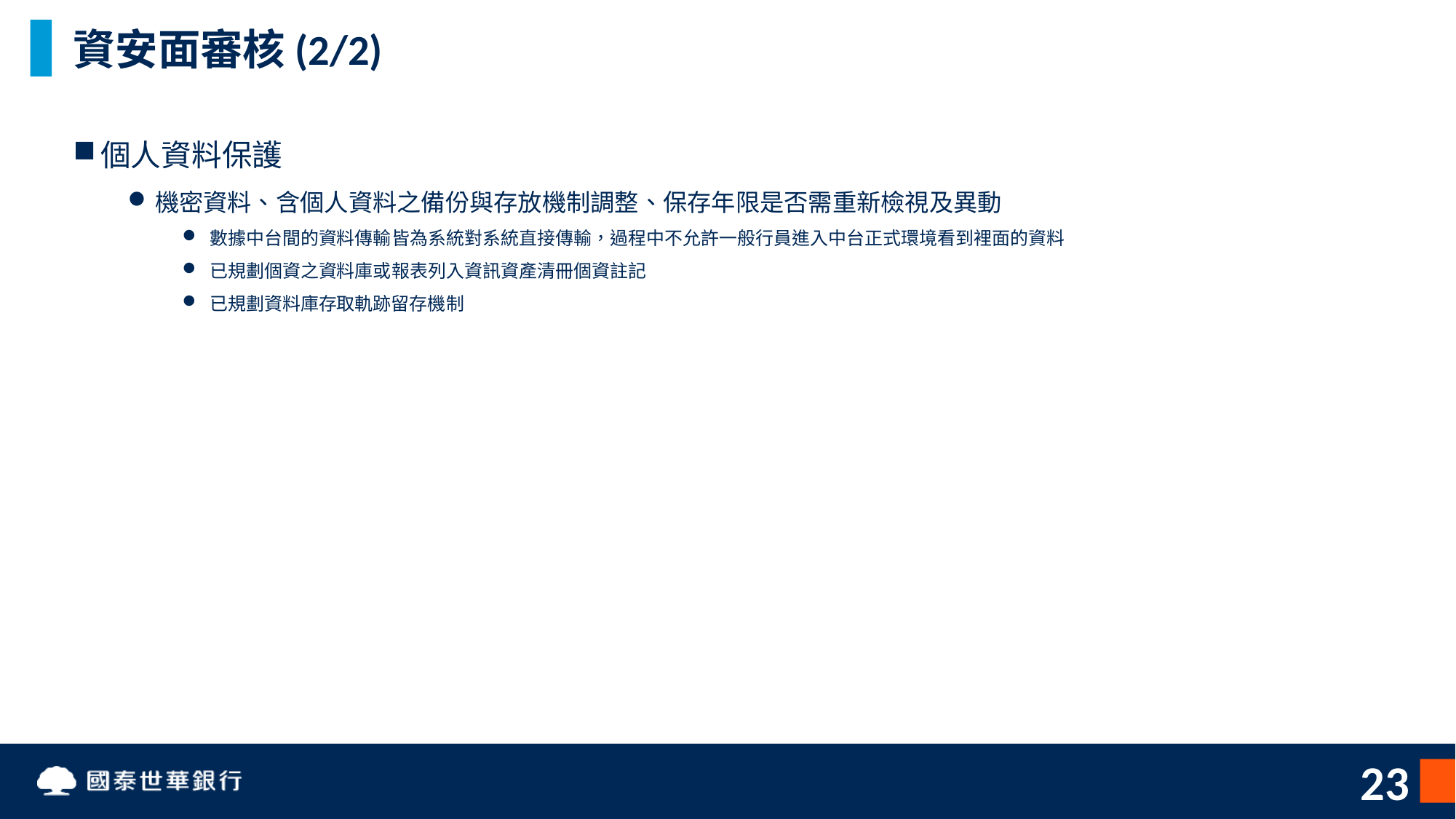

# 資安面審核(2/2)
個人資料保護
機密資料、含個人資料之備份與存放機制調整、保存年限是否需重新檢視及異動
數據中台間的資料傳輸皆為系統對系統直接傳輸，過程中不允許一般行員進入中台正式環境看到裡面的資料
已規劃個資之資料庫或報表列入資訊資產清冊個資註記
已規劃資料庫存取軌跡留存機制

23